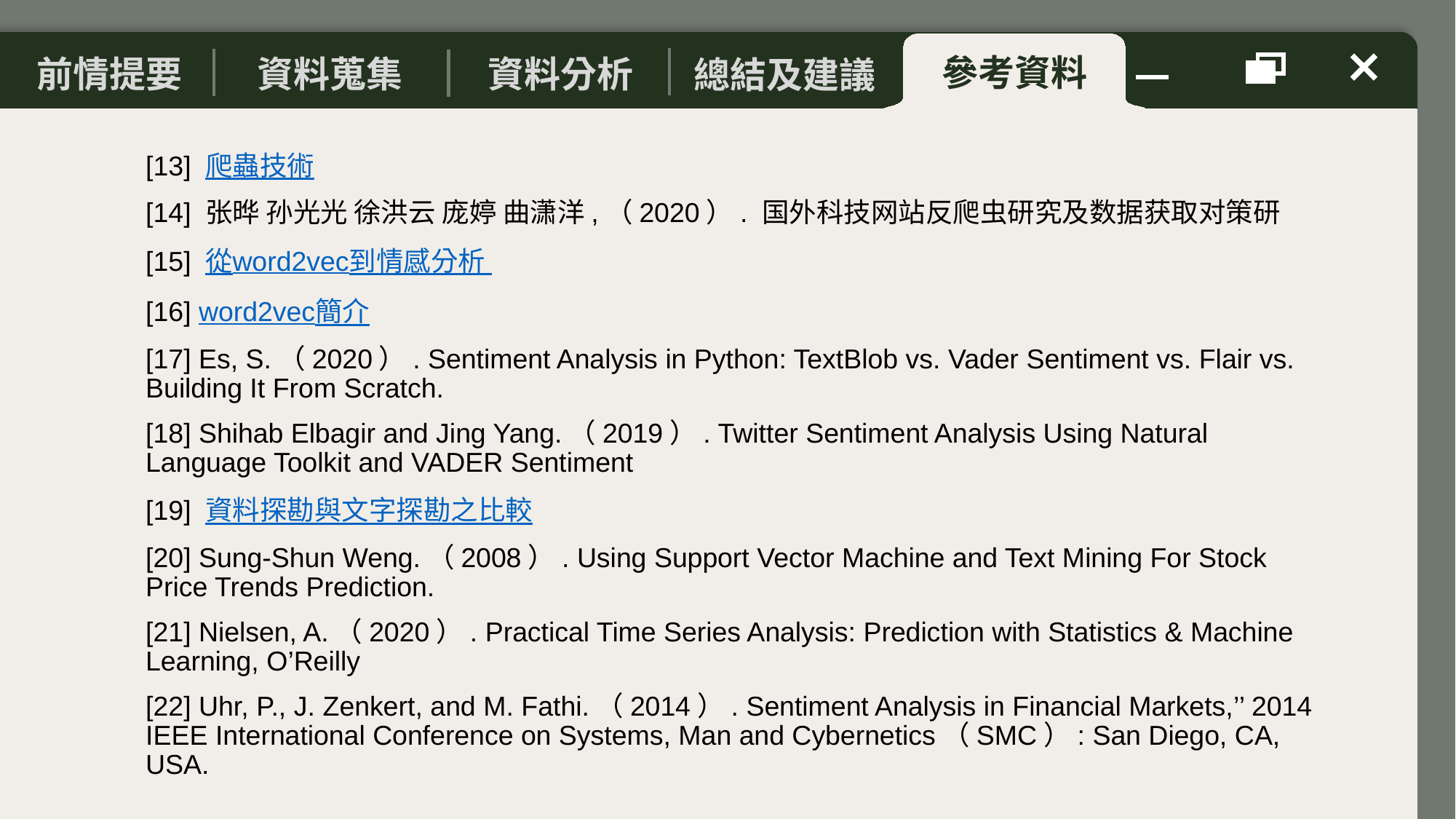

[13] 爬蟲技術
[14] 张晔 孙光光 徐洪云 庞婷 曲潇洋,（2020）. 国外科技网站反爬虫研究及数据获取对策研
[15] 從word2vec到情感分析
[16] word2vec簡介
[17] Es, S.（2020）. Sentiment Analysis in Python: TextBlob vs. Vader Sentiment vs. Flair vs. Building It From Scratch.
[18] Shihab Elbagir and Jing Yang.（2019）. Twitter Sentiment Analysis Using Natural Language Toolkit and VADER Sentiment
[19] 資料探勘與文字探勘之比較
[20] Sung-Shun Weng.（2008）. Using Support Vector Machine and Text Mining For Stock Price Trends Prediction.
[21] Nielsen, A.（2020）. Practical Time Series Analysis: Prediction with Statistics & Machine Learning, O’Reilly
[22] Uhr, P., J. Zenkert, and M. Fathi.（2014）. Sentiment Analysis in Financial Markets,’’ 2014 IEEE International Conference on Systems, Man and Cybernetics（SMC）: San Diego, CA, USA.